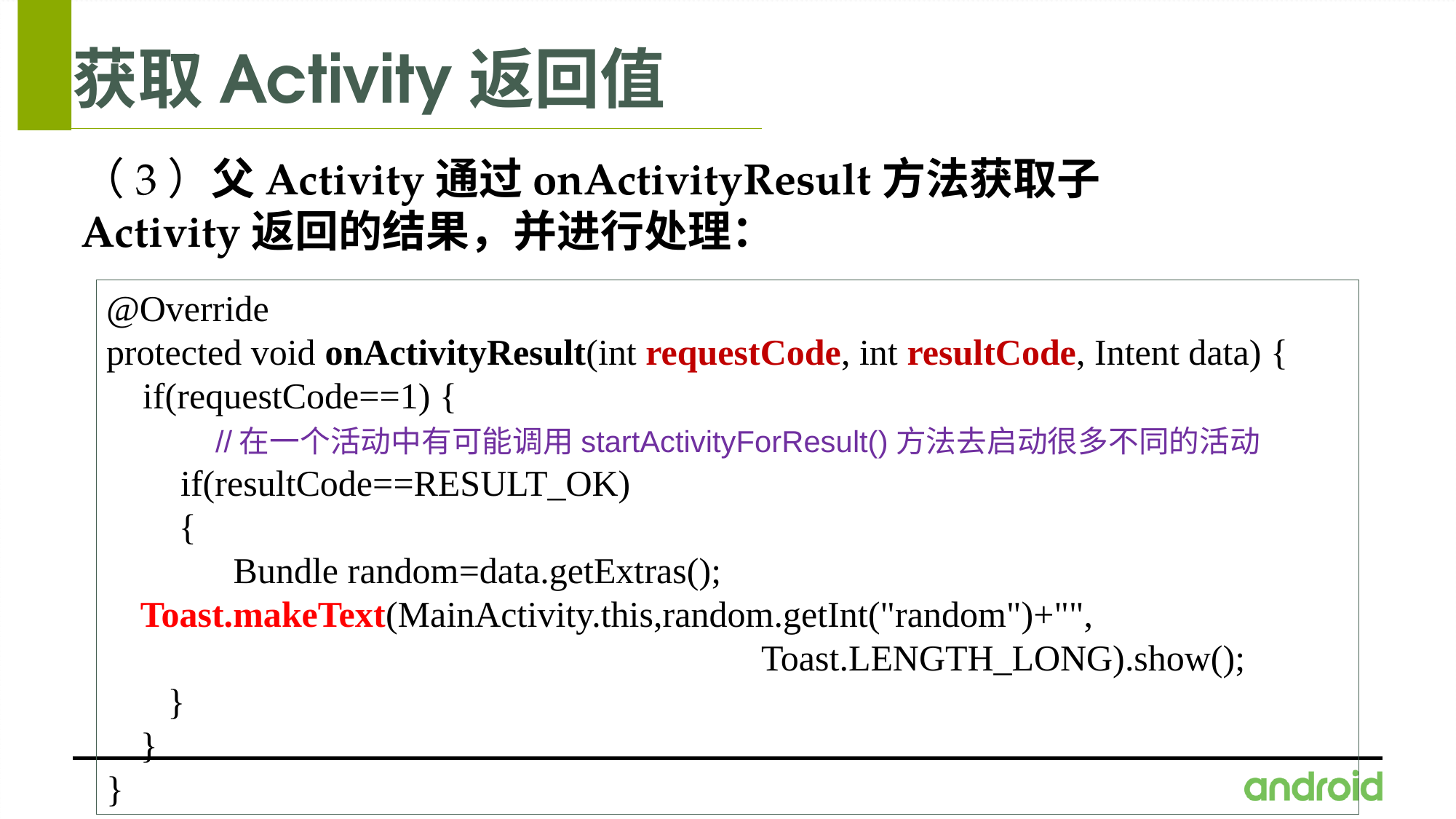

# 获取Activity返回值
（3）父Activity通过onActivityResult方法获取子Activity返回的结果，并进行处理：
@Override
protected void onActivityResult(int requestCode, int resultCode, Intent data) {
    if(requestCode==1) {
	//在一个活动中有可能调用startActivityForResult()方法去启动很多不同的活动
        if(resultCode==RESULT_OK)
        {
              Bundle random=data.getExtras();
Toast.makeText(MainActivity.this,random.getInt("random")+"",
						Toast.LENGTH_LONG).show();
   }
}
}